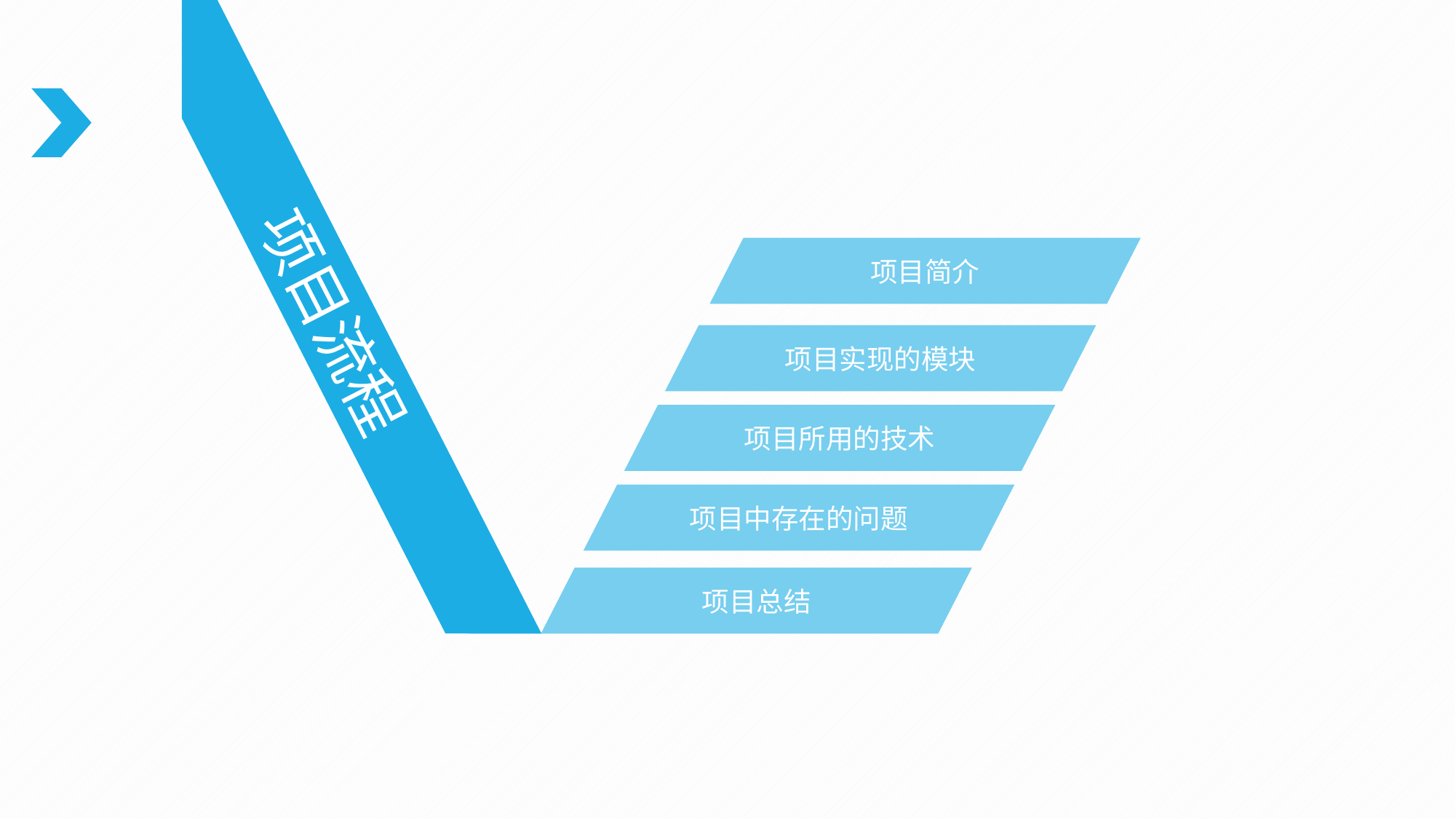

项目流程
项目简介
项目实现的模块
项目所用的技术
项目中存在的问题
项目总结